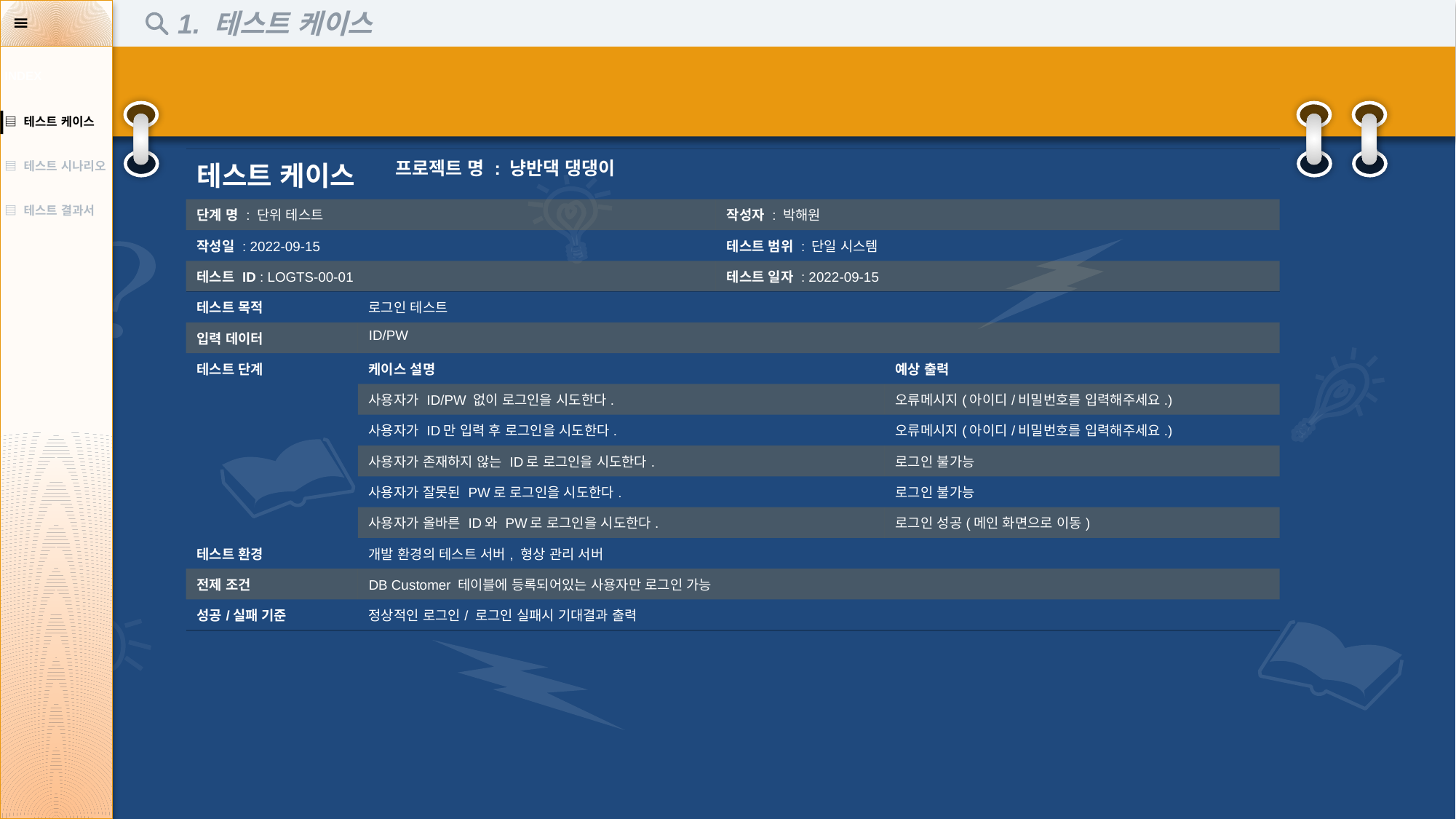

1. 테스트 케이스

| INDEX |
| --- |
| ▤ 테스트 케이스 |
| ▤ 테스트 시나리오 |
| ▤ 테스트 결과서 |

| 테스트 케이스 |  | 프로젝트 명 : 냥반댁 댕댕이 |  |  |
| --- | --- | --- | --- | --- |
| 단계 명 : 단위 테스트 |  |  | 작성자 : 박해원 |  |
| 작성일 : 2022-09-15 |  |  | 테스트 범위 : 단일 시스템 |  |
| 테스트 ID : LOGTS-00-01 |  |  | 테스트 일자 : 2022-09-15 |  |
| 테스트 목적 | 로그인 테스트 |  |  |  |
| 입력 데이터 | ID/PW |  |  |  |
| 테스트 단계 | 케이스 설명 |  |  | 예상 출력 |
|  | 사용자가 ID/PW 없이 로그인을 시도한다. |  |  | 오류메시지(아이디/비밀번호를 입력해주세요.) |
|  | 사용자가 ID만 입력 후 로그인을 시도한다. |  |  | 오류메시지(아이디/비밀번호를 입력해주세요.) |
|  | 사용자가 존재하지 않는 ID로 로그인을 시도한다. |  |  | 로그인 불가능 |
|  | 사용자가 잘못된 PW로 로그인을 시도한다. |  |  | 로그인 불가능 |
|  | 사용자가 올바른 ID와 PW로 로그인을 시도한다. |  |  | 로그인 성공(메인 화면으로 이동) |
| 테스트 환경 | 개발 환경의 테스트 서버, 형상 관리 서버 |  |  |  |
| 전제 조건 | DB Customer 테이블에 등록되어있는 사용자만 로그인 가능 |  |  |  |
| 성공/실패 기준 | 정상적인 로그인/ 로그인 실패시 기대결과 출력 |  |  |  |